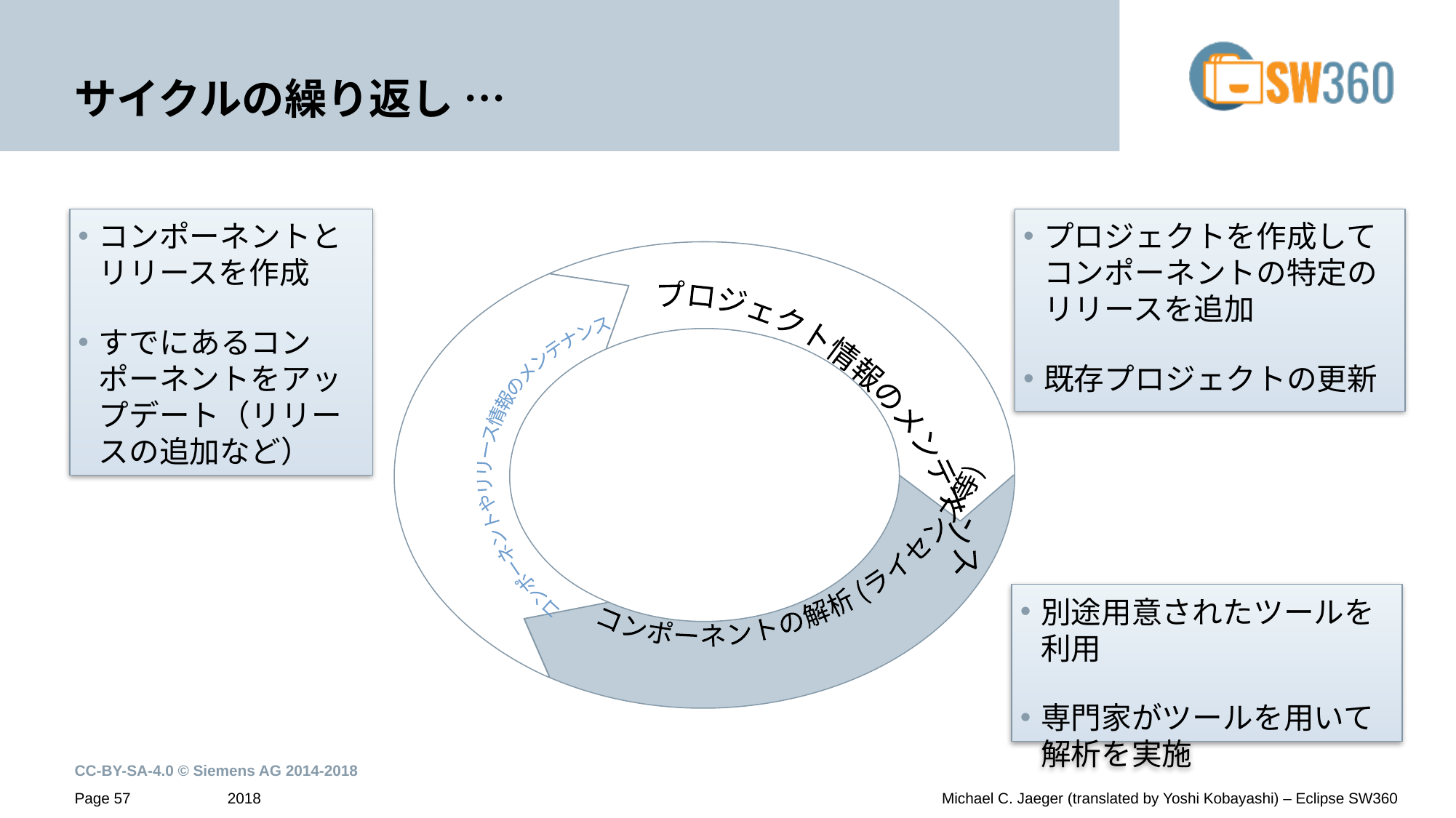

# サイクルの繰り返し …
コンポーネントとリリースを作成
すでにあるコンポーネントをアップデート（リリースの追加など）
プロジェクトを作成してコンポーネントの特定のリリースを追加
既存プロジェクトの更新

コンポーネントの解析
 (ライセンス等)
プロジェクト情報の
メンテナンス

コンポーネントやリリース情報の
メンテナンス

別途用意されたツールを利用
専門家がツールを用いて解析を実施